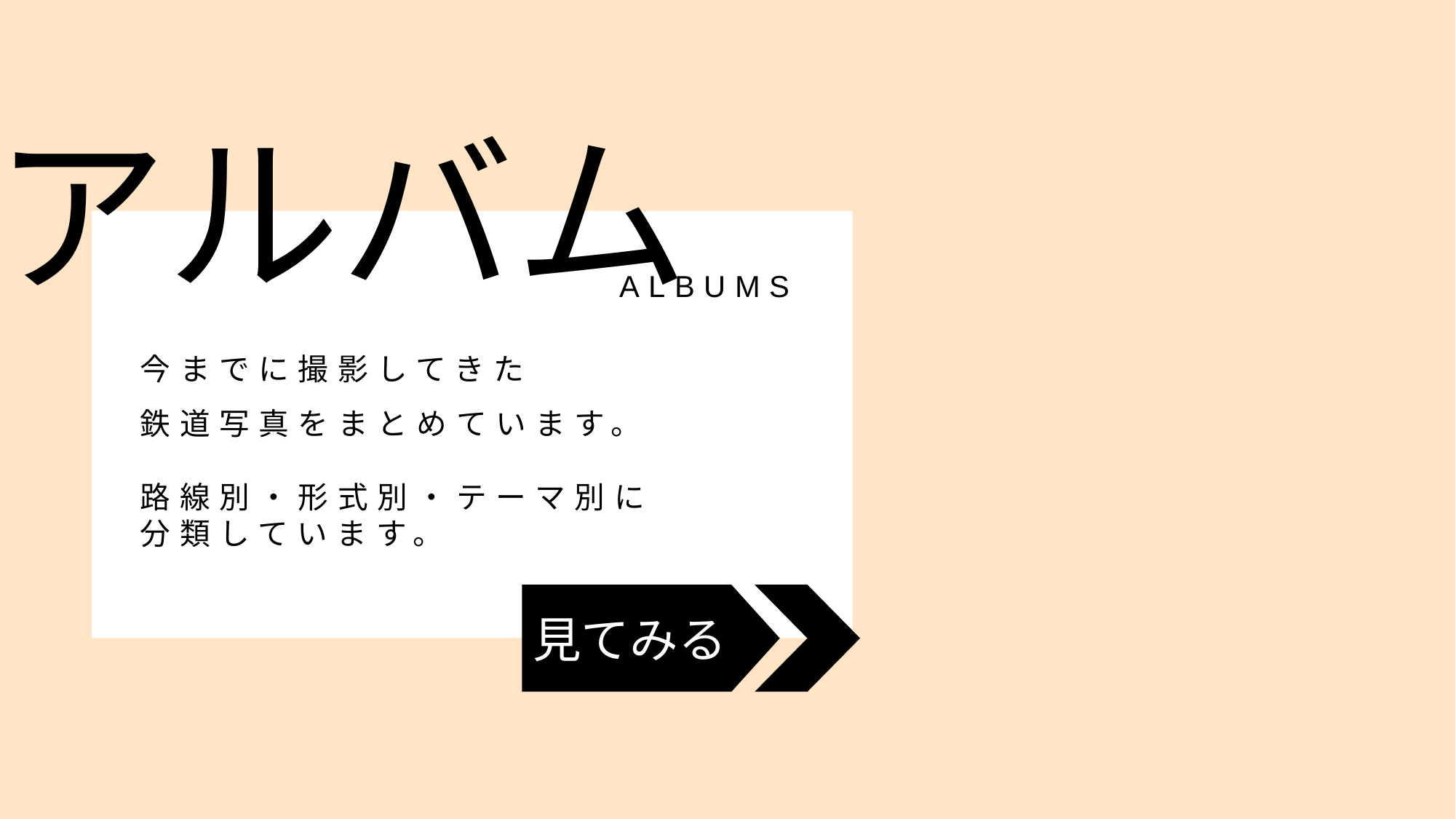

アルバム

ALBUMS
今までに撮影してきた

鉄道写真をまとめています。

路線別・形式別・テーマ別に
分類しています。

見てみる